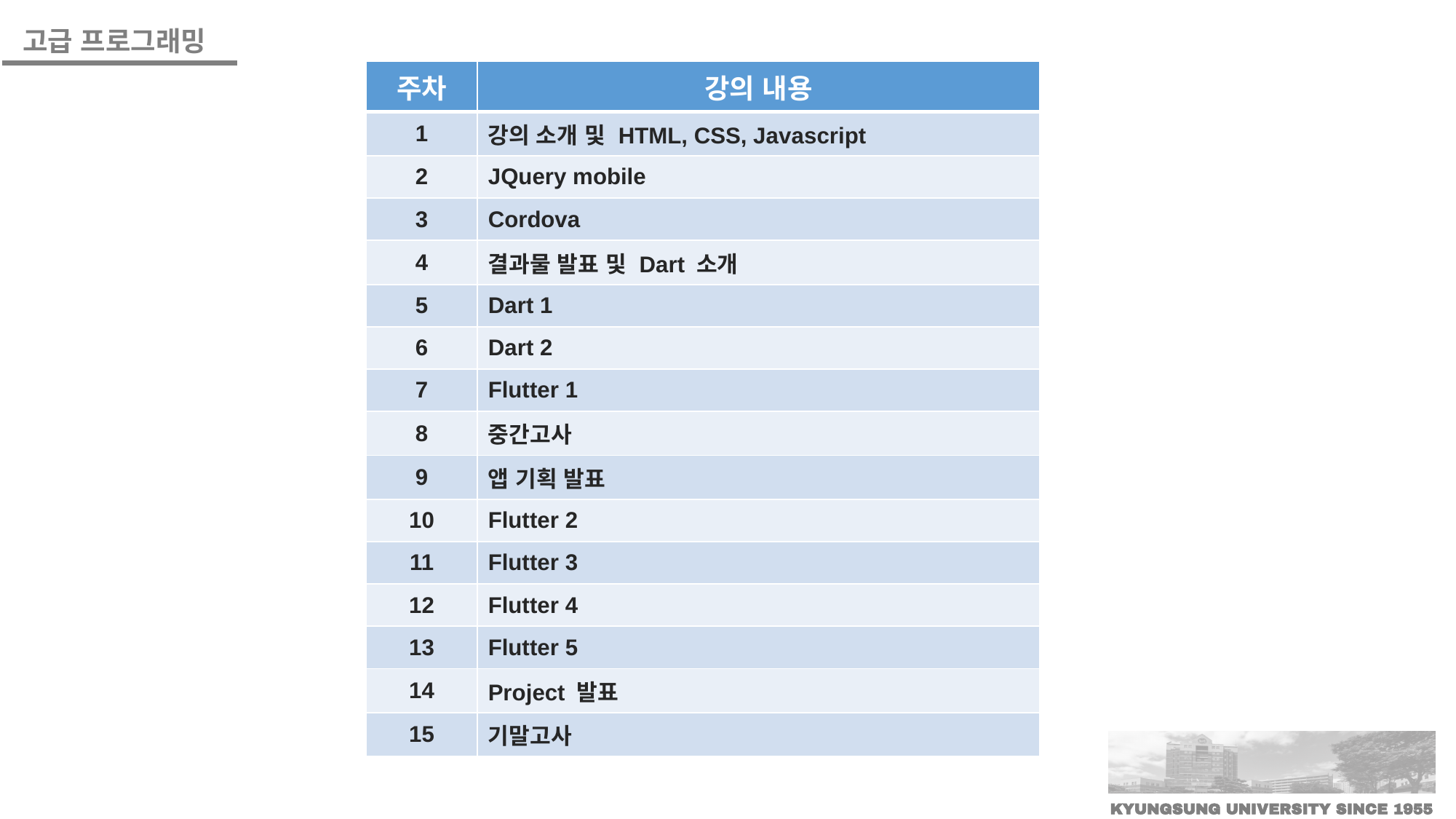

| 주차 | 강의 내용 |
| --- | --- |
| 1 | 강의 소개 및 HTML, CSS, Javascript |
| 2 | JQuery mobile |
| 3 | Cordova |
| 4 | 결과물 발표 및 Dart 소개 |
| 5 | Dart 1 |
| 6 | Dart 2 |
| 7 | Flutter 1 |
| 8 | 중간고사 |
| 9 | 앱 기획 발표 |
| 10 | Flutter 2 |
| 11 | Flutter 3 |
| 12 | Flutter 4 |
| 13 | Flutter 5 |
| 14 | Project 발표 |
| 15 | 기말고사 |